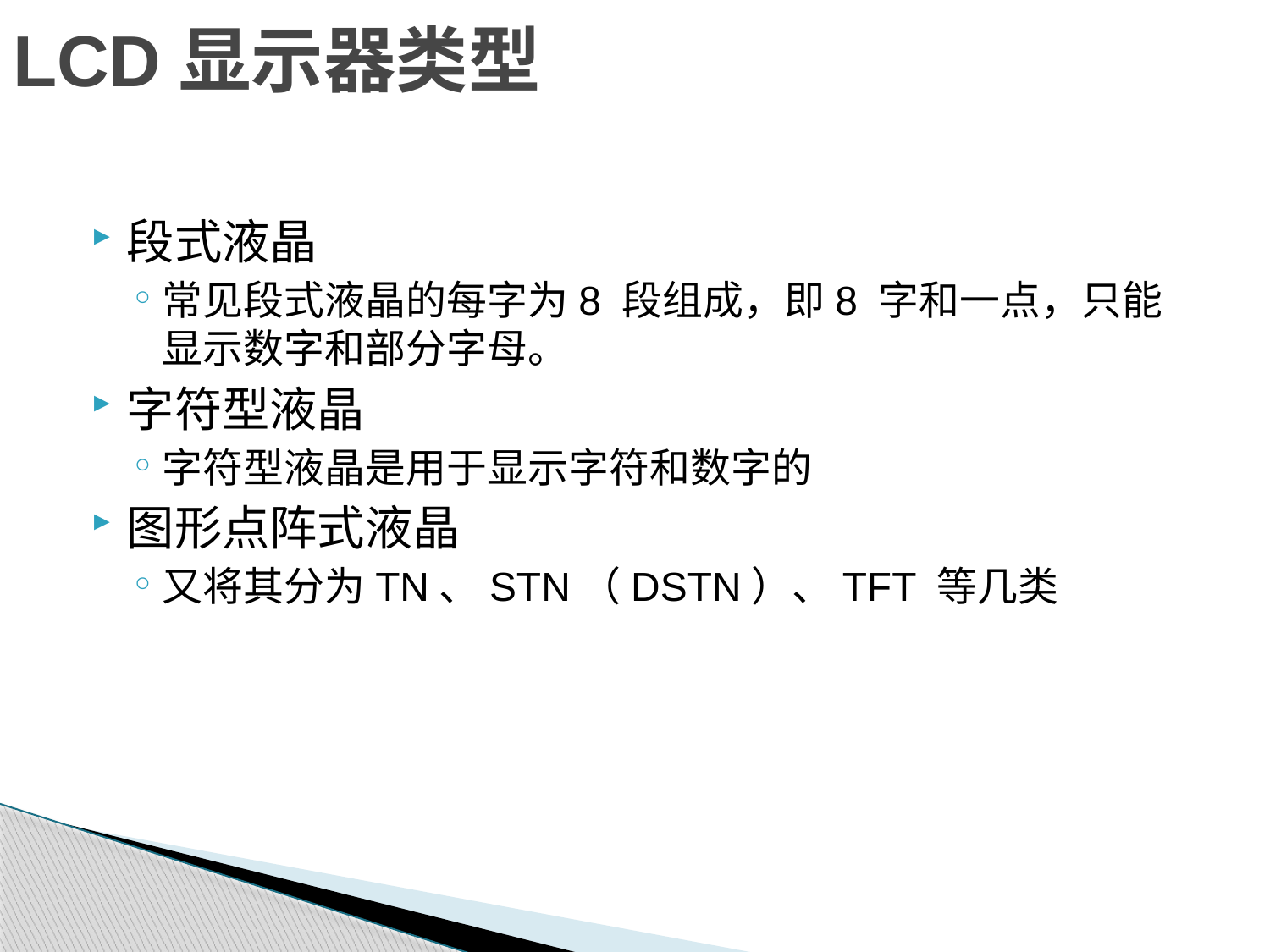

# LCD显示器类型
段式液晶
常见段式液晶的每字为8 段组成，即8 字和一点，只能显示数字和部分字母。
字符型液晶
字符型液晶是用于显示字符和数字的
图形点阵式液晶
又将其分为TN、STN（DSTN）、TFT 等几类